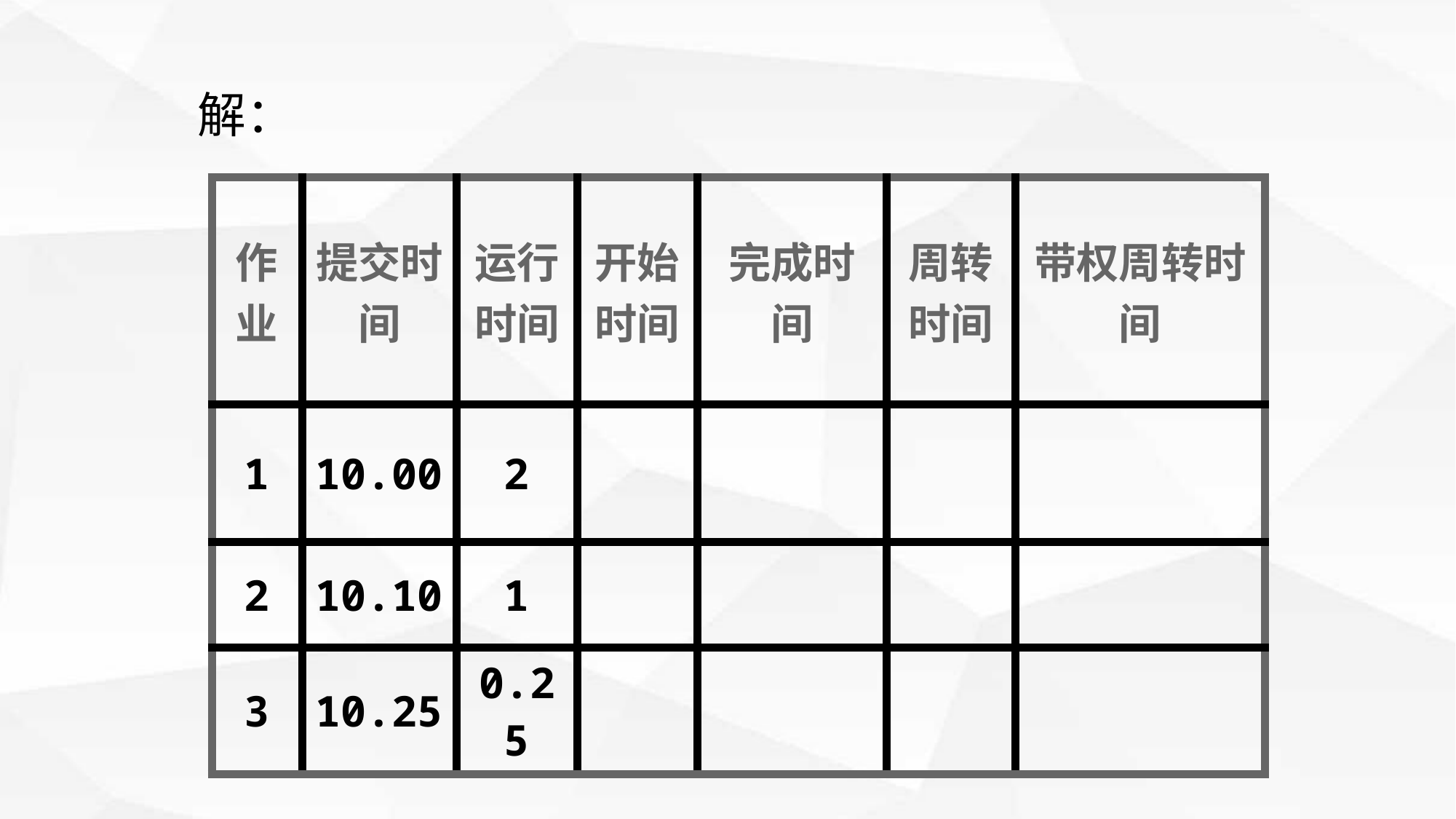

解：
| 作业 | 提交时间 | 运行时间 | 开始时间 | 完成时间 | 周转时间 | 带权周转时间 |
| --- | --- | --- | --- | --- | --- | --- |
| 1 | 10.00 | 2 |  |  |  |  |
| 2 | 10.10 | 1 |  |  |  |  |
| 3 | 10.25 | 0.25 |  |  |  |  |